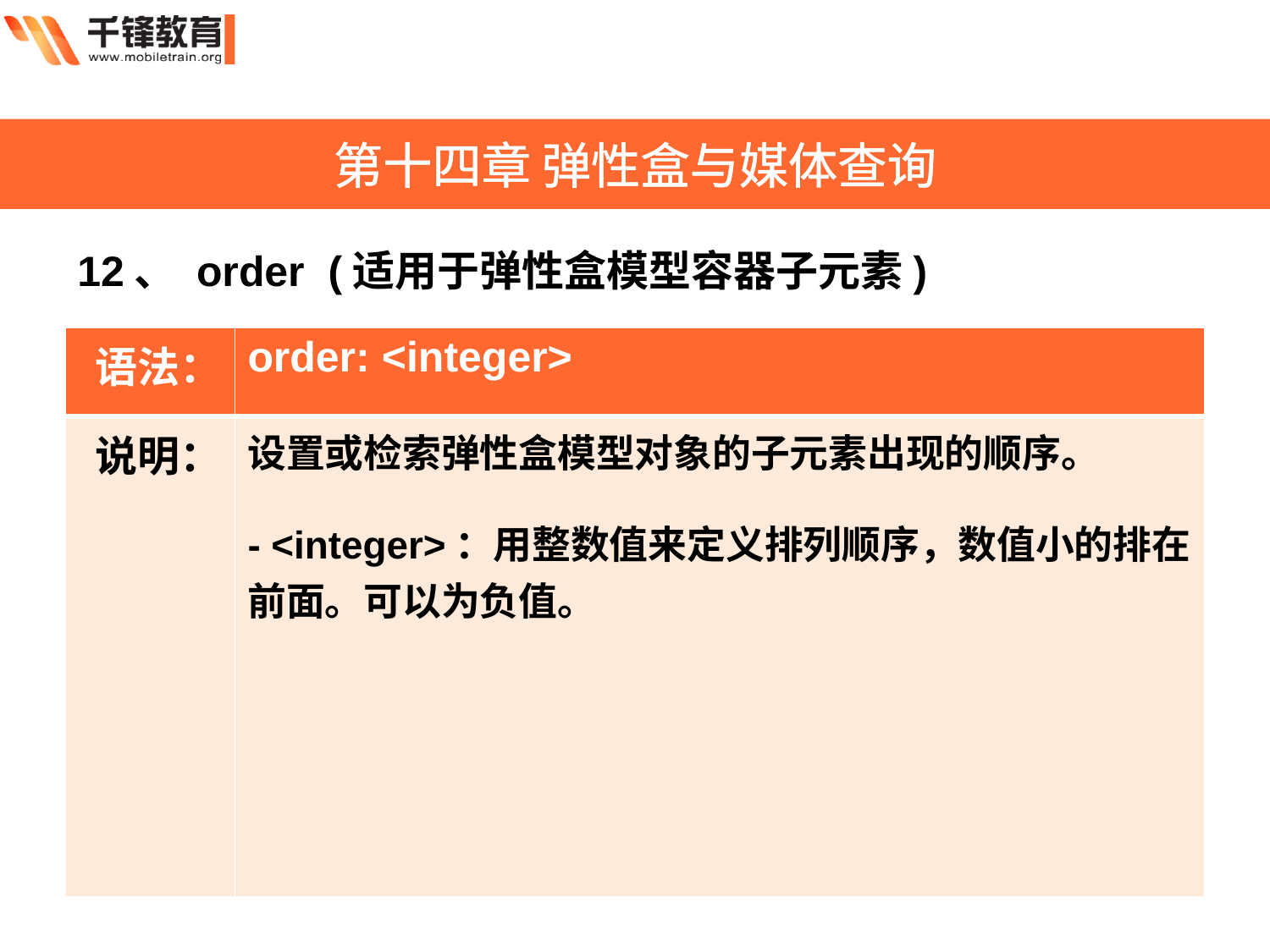

第十四章 弹性盒与媒体查询
12、 order  (适用于弹性盒模型容器子元素)

| 语法： | order: <integer> |
| --- | --- |
| 说明： | 设置或检索弹性盒模型对象的子元素出现的顺序。 - <integer>：用整数值来定义排列顺序，数值小的排在前面。可以为负值。 |